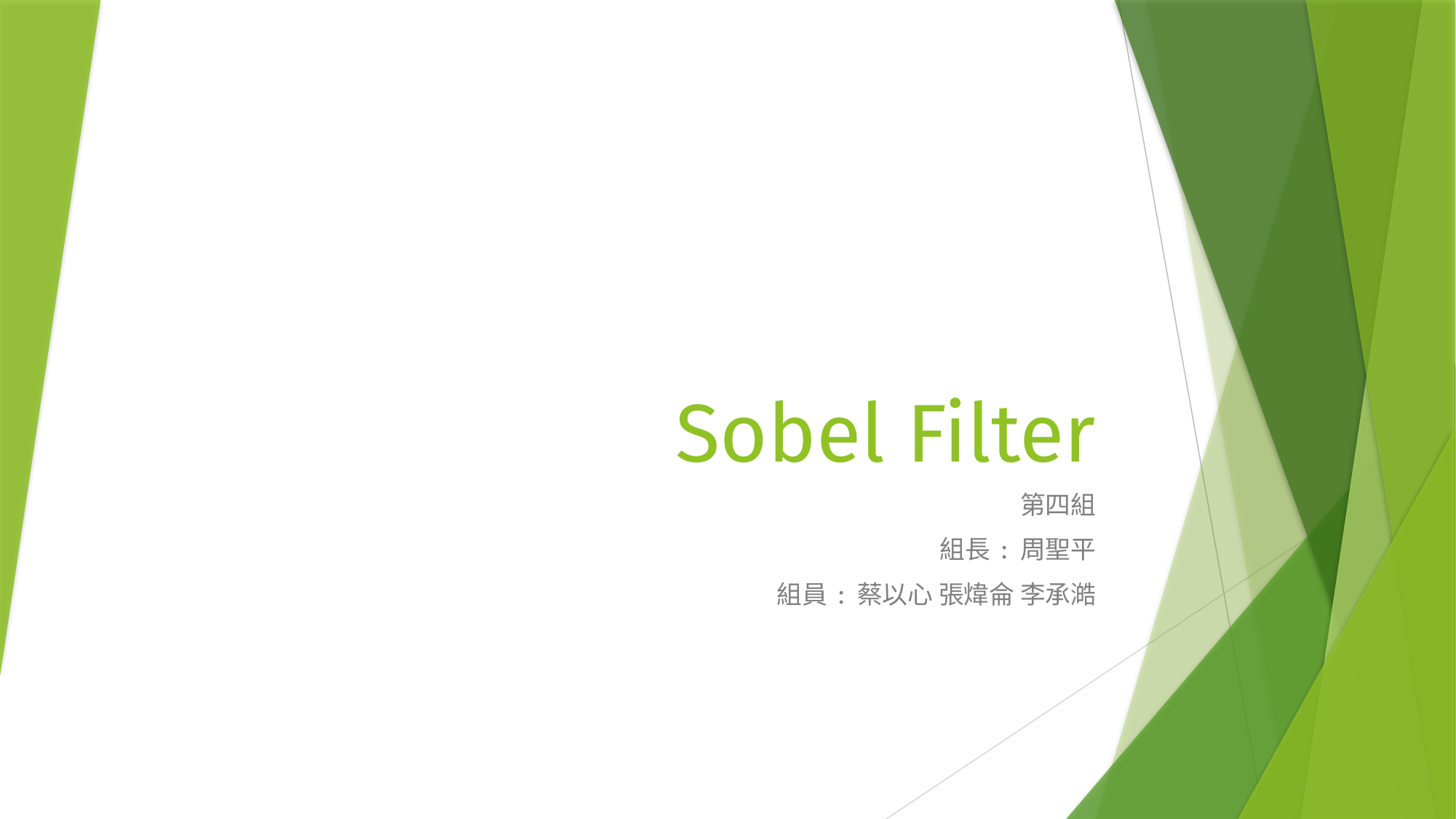

# Sobel Filter
第四組
組長 : 周聖平
組員 : 蔡以心 張煒侖 李承澔